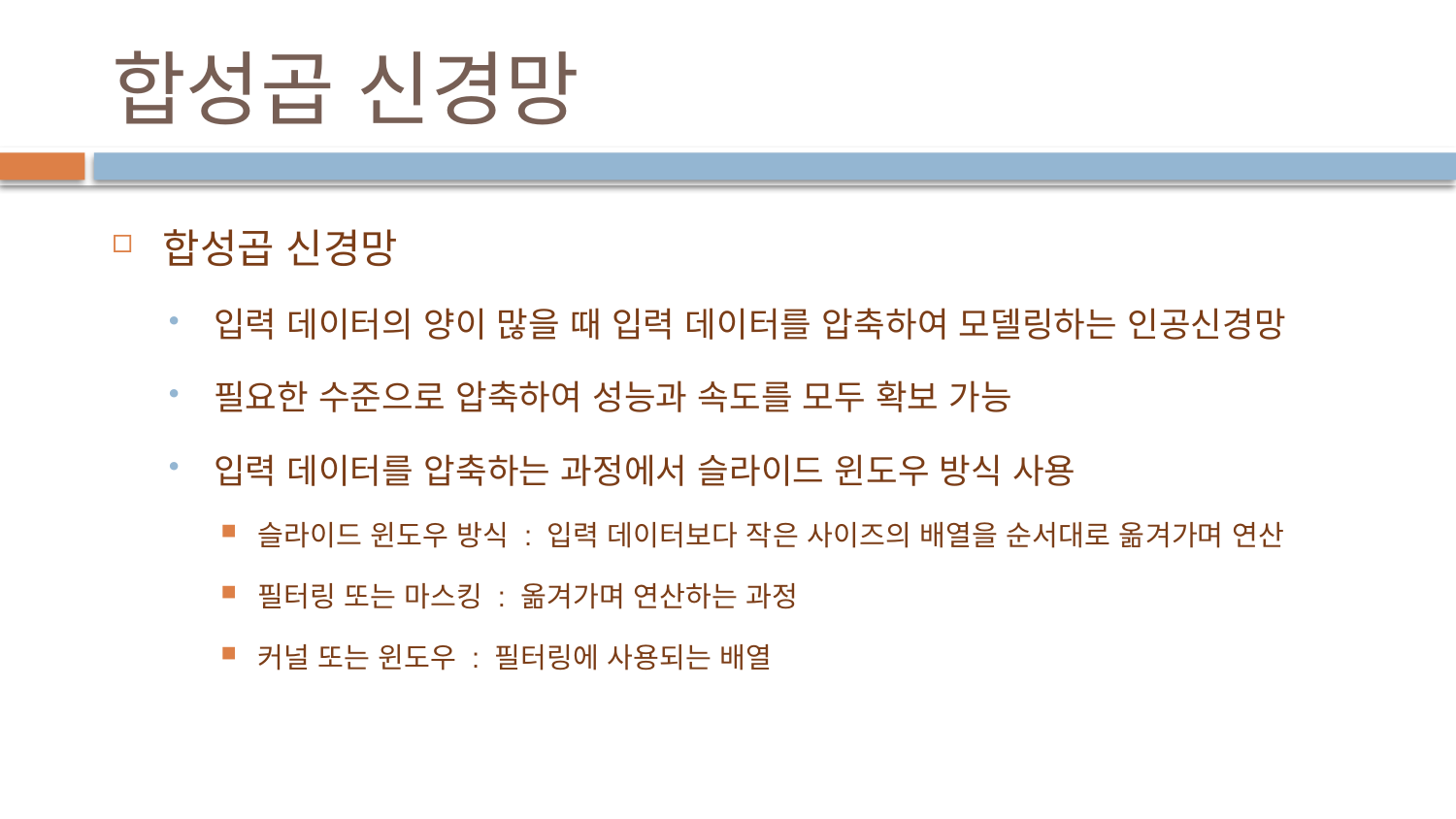

# 합성곱 신경망
합성곱 신경망
입력 데이터의 양이 많을 때 입력 데이터를 압축하여 모델링하는 인공신경망
필요한 수준으로 압축하여 성능과 속도를 모두 확보 가능
입력 데이터를 압축하는 과정에서 슬라이드 윈도우 방식 사용
슬라이드 윈도우 방식 : 입력 데이터보다 작은 사이즈의 배열을 순서대로 옮겨가며 연산
필터링 또는 마스킹 : 옮겨가며 연산하는 과정
커널 또는 윈도우 : 필터링에 사용되는 배열